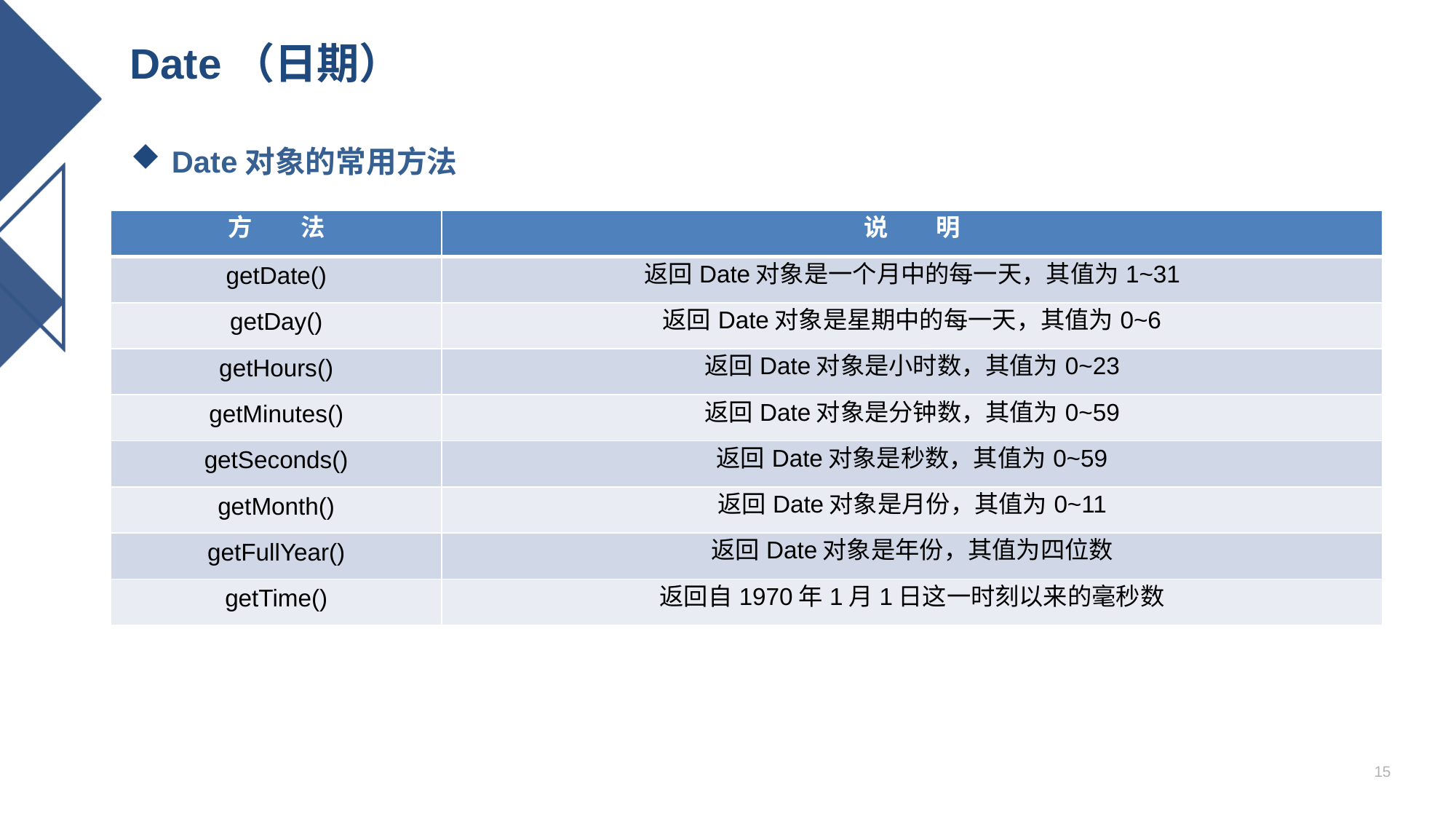

# Date（日期）
Date对象的常用方法
| 方　　法 | 说　　明 |
| --- | --- |
| getDate() | 返回Date对象是一个月中的每一天，其值为1~31 |
| getDay() | 返回Date对象是星期中的每一天，其值为0~6 |
| getHours() | 返回Date对象是小时数，其值为0~23 |
| getMinutes() | 返回Date对象是分钟数，其值为0~59 |
| getSeconds() | 返回Date对象是秒数，其值为0~59 |
| getMonth() | 返回Date对象是月份，其值为0~11 |
| getFullYear() | 返回Date对象是年份，其值为四位数 |
| getTime() | 返回自1970年1月1日这一时刻以来的毫秒数 |
15